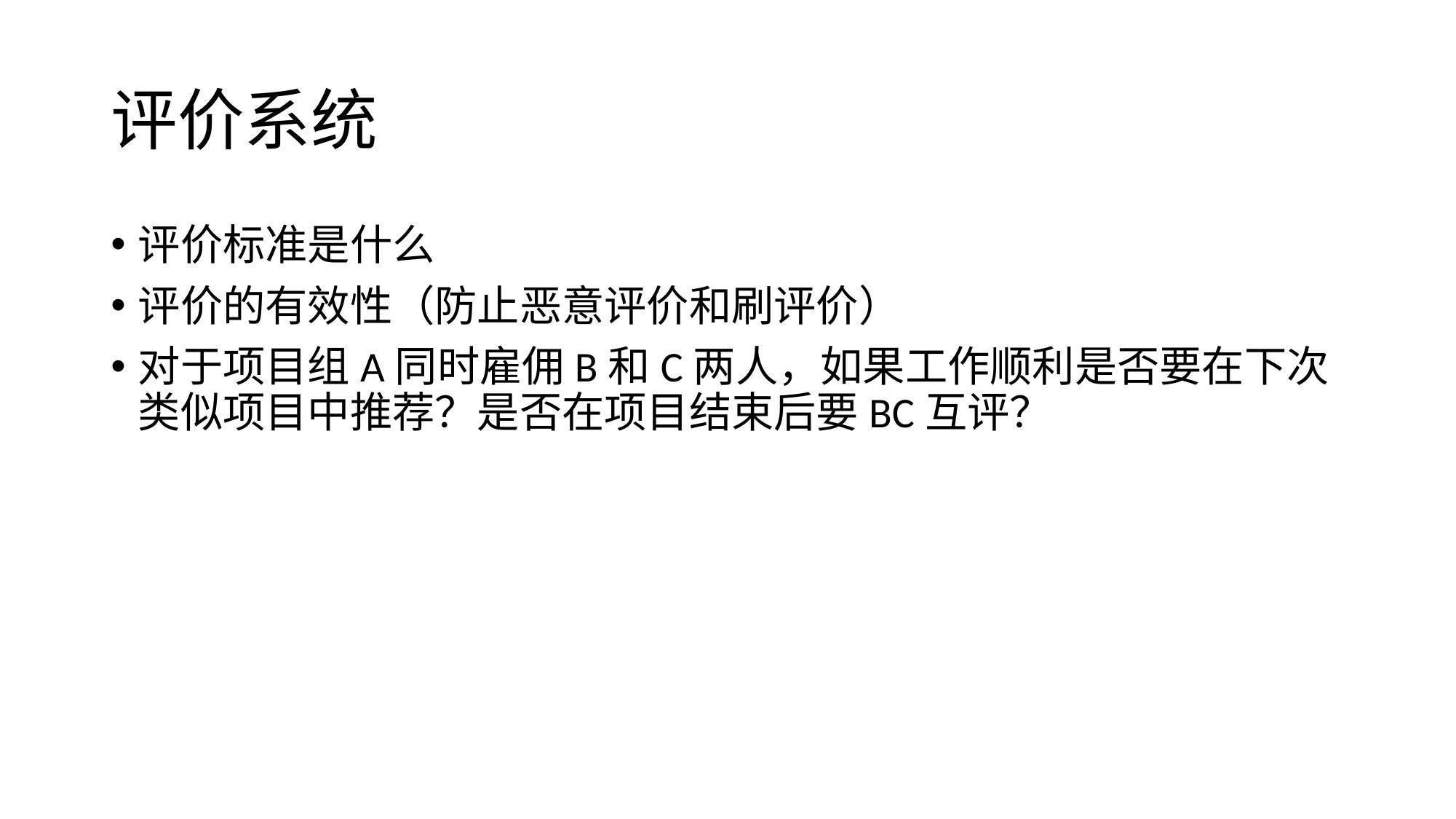

# 评价系统
评价标准是什么
评价的有效性（防止恶意评价和刷评价）
对于项目组A同时雇佣B和C两人，如果工作顺利是否要在下次类似项目中推荐？是否在项目结束后要BC互评？